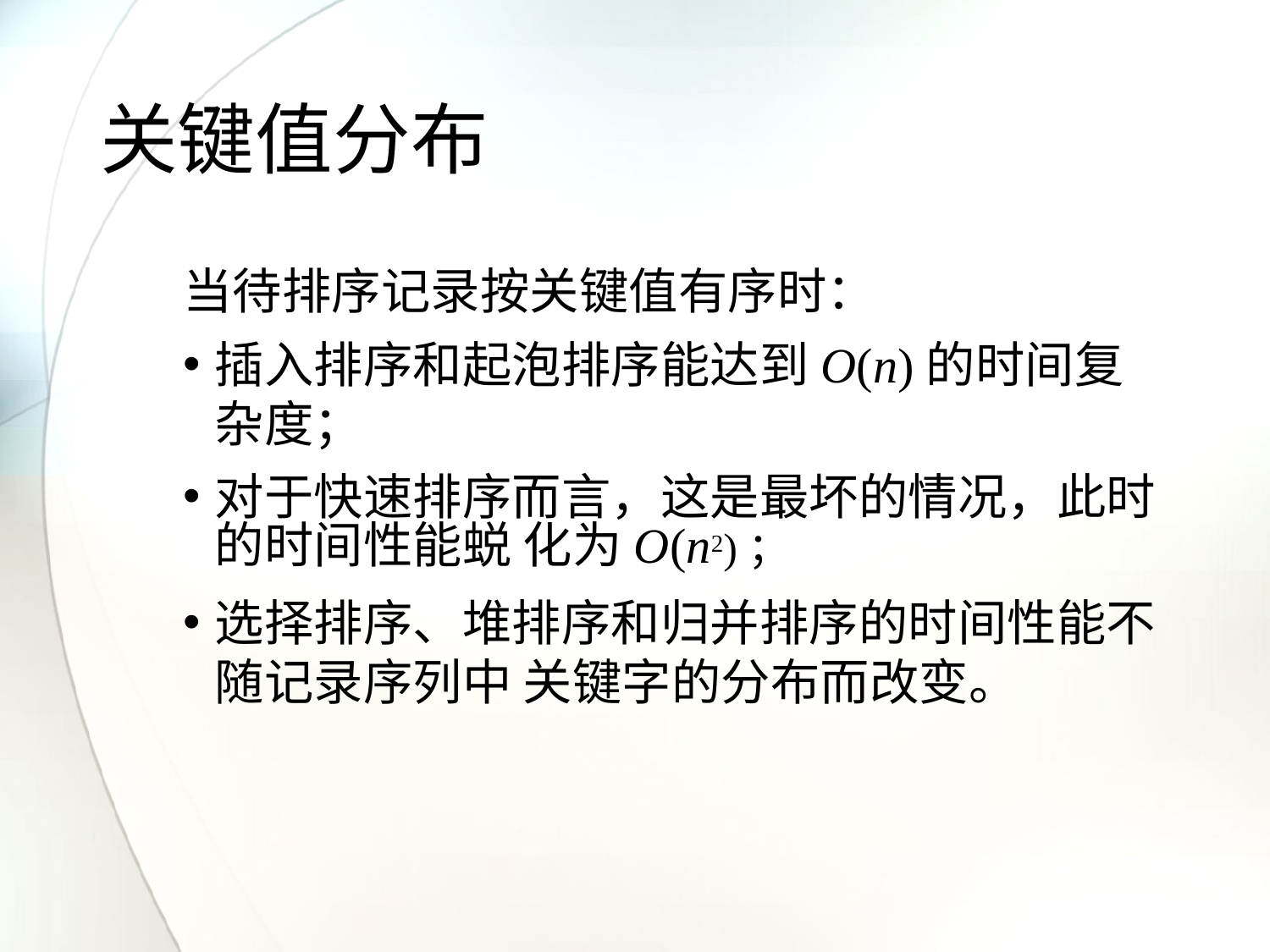

# 关键值分布
当待排序记录按关键值有序时：
插入排序和起泡排序能达到O(n)的时间复杂度；
对于快速排序而言，这是最坏的情况，此时的时间性能蜕 化为O(n2)；
选择排序、堆排序和归并排序的时间性能不随记录序列中 关键字的分布而改变。